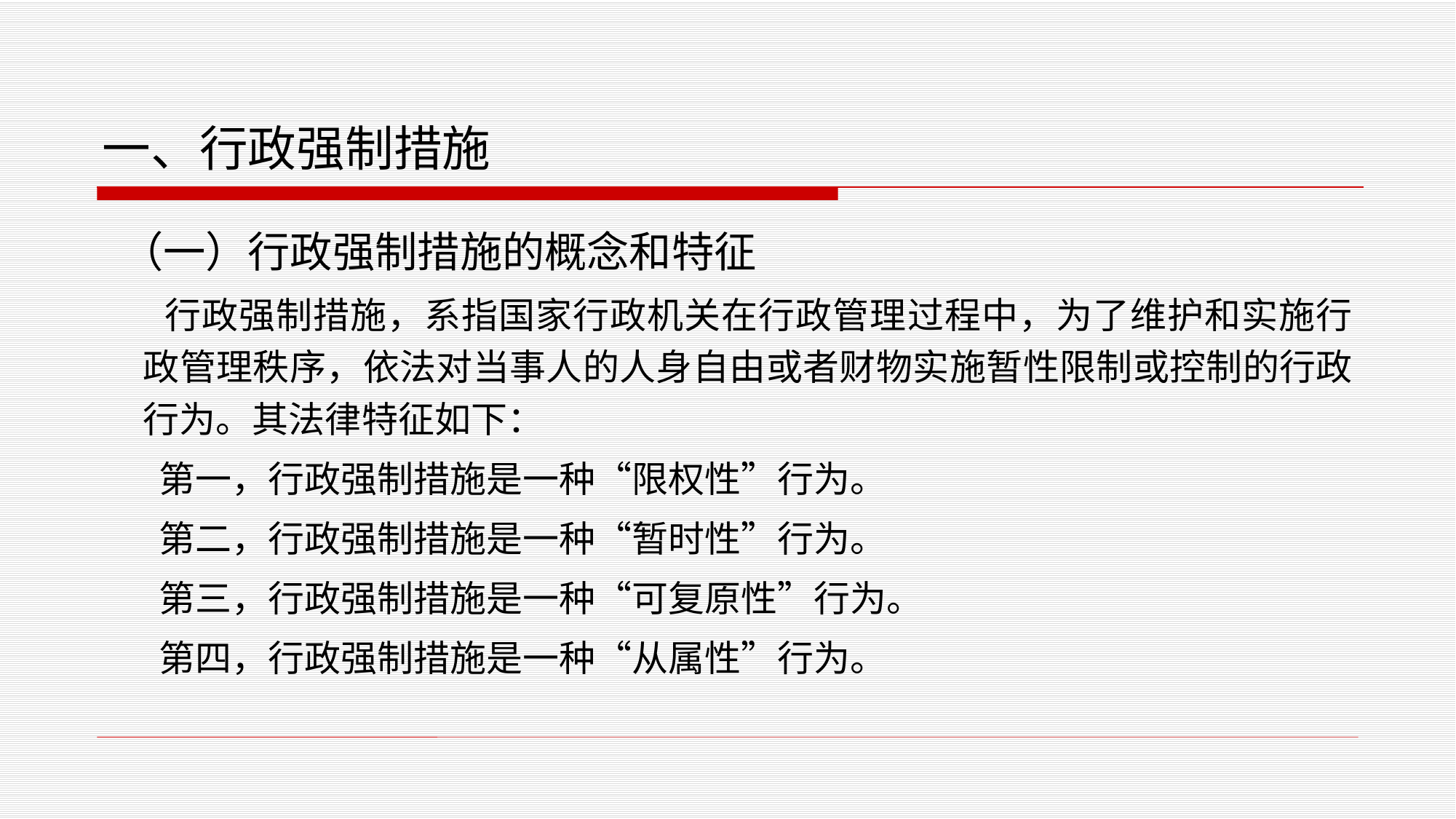

# 一、行政强制措施
 （一）行政强制措施的概念和特征
      行政强制措施，系指国家行政机关在行政管理过程中，为了维护和实施行政管理秩序，依法对当事人的人身自由或者财物实施暂性限制或控制的行政行为。其法律特征如下：
      第一，行政强制措施是一种“限权性”行为。
      第二，行政强制措施是一种“暂时性”行为。
      第三，行政强制措施是一种“可复原性”行为。
      第四，行政强制措施是一种“从属性”行为。